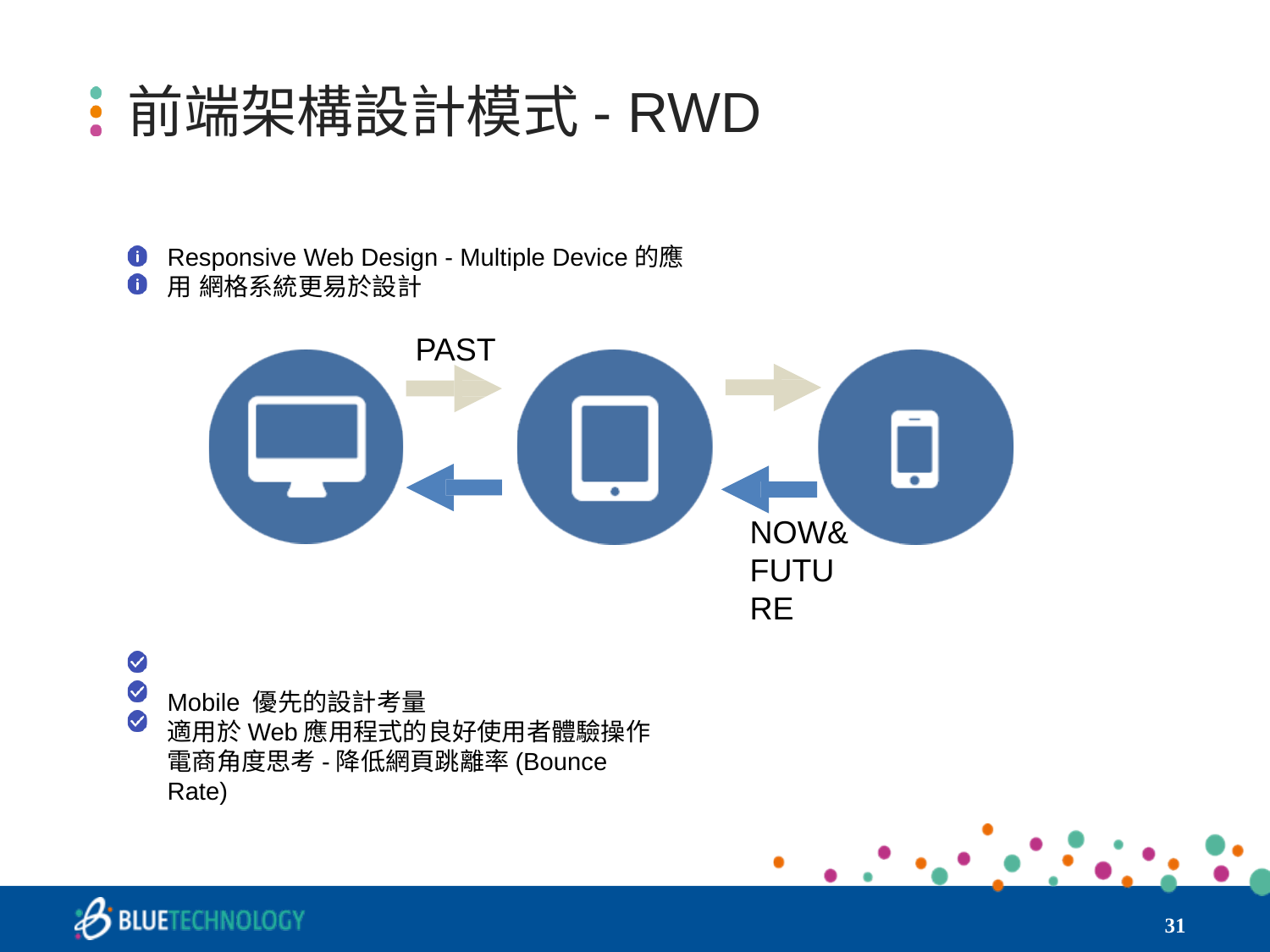

# 前端架構設計模式- RWD
Responsive Web Design - Multiple Device的應用 網格系統更易於設計

PAST

NOW&
FUTURE

Mobile 優先的設計考量
適用於Web應用程式的良好使用者體驗操作 電商角度思考-降低網頁跳離率(Bounce Rate)

31